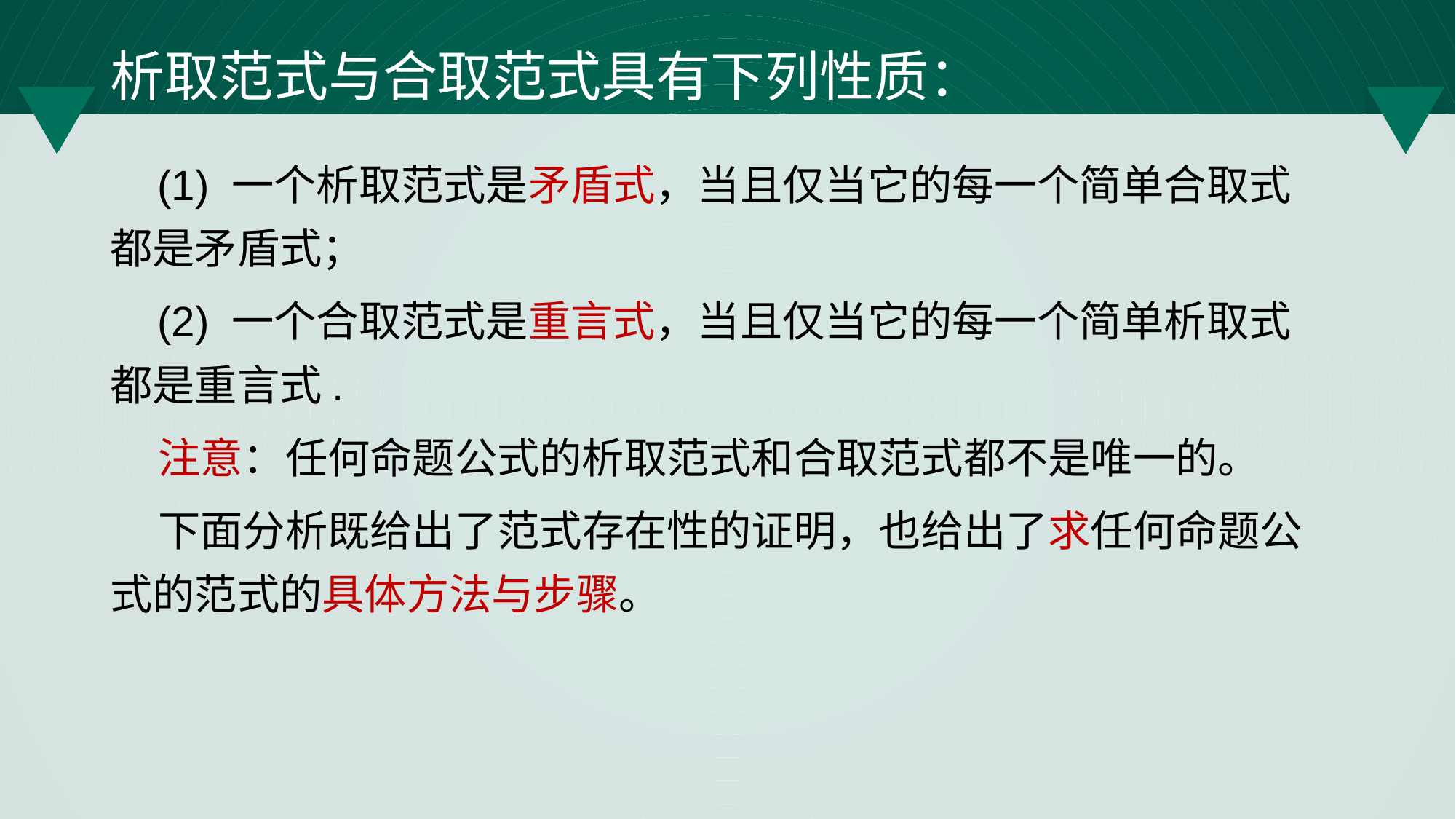

# 析取范式与合取范式具有下列性质：
    (1) 一个析取范式是矛盾式，当且仅当它的每一个简单合取式都是矛盾式；
    (2) 一个合取范式是重言式，当且仅当它的每一个简单析取式都是重言式.
    注意：任何命题公式的析取范式和合取范式都不是唯一的。
    下面分析既给出了范式存在性的证明，也给出了求任何命题公式的范式的具体方法与步骤。